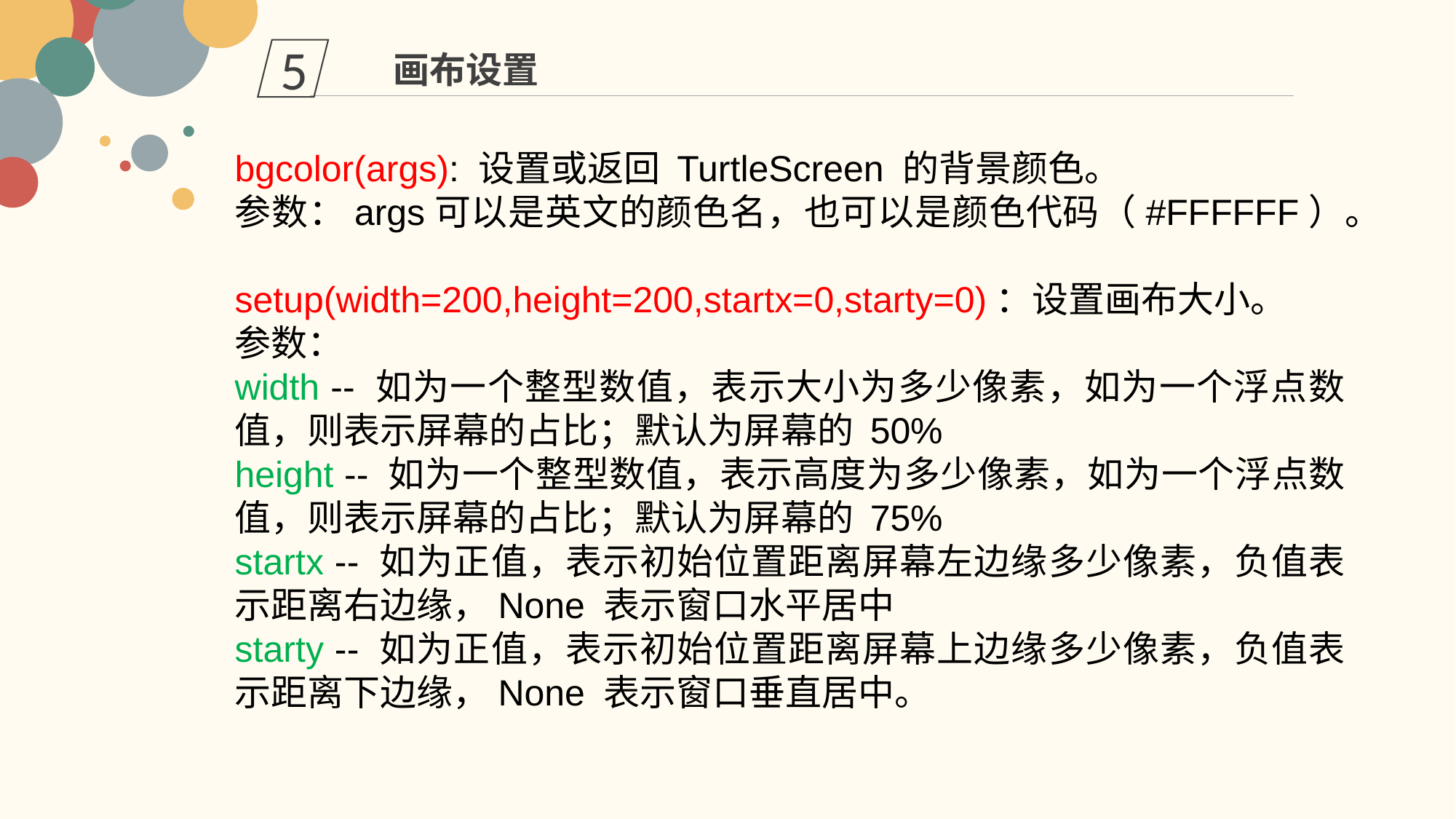

5
画布设置
bgcolor(args): 设置或返回 TurtleScreen 的背景颜色。
参数：args可以是英文的颜色名，也可以是颜色代码（#FFFFFF）。

setup(width=200,height=200,startx=0,starty=0)：设置画布大小。
参数：
width -- 如为一个整型数值，表示大小为多少像素，如为一个浮点数值，则表示屏幕的占比；默认为屏幕的 50%
height -- 如为一个整型数值，表示高度为多少像素，如为一个浮点数值，则表示屏幕的占比；默认为屏幕的 75%
startx -- 如为正值，表示初始位置距离屏幕左边缘多少像素，负值表示距离右边缘，None 表示窗口水平居中
starty -- 如为正值，表示初始位置距离屏幕上边缘多少像素，负值表示距离下边缘，None 表示窗口垂直居中。